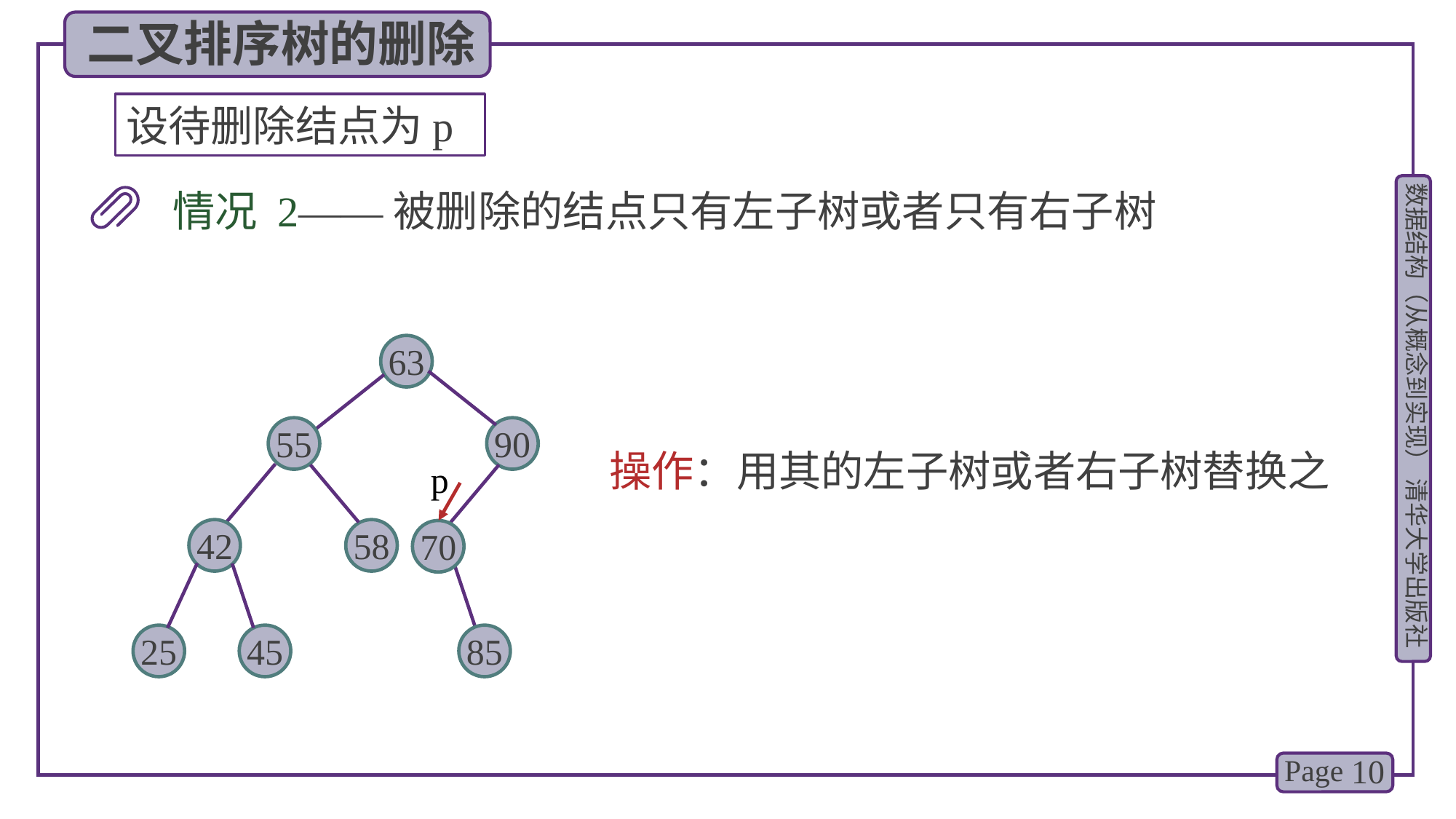

二叉排序树的删除

设待删除结点为p
情况 2——被删除的结点只有左子树或者只有右子树

63

90

55
操作：用其的左子树或者右子树替换之
p

42

58

70

25

45

85